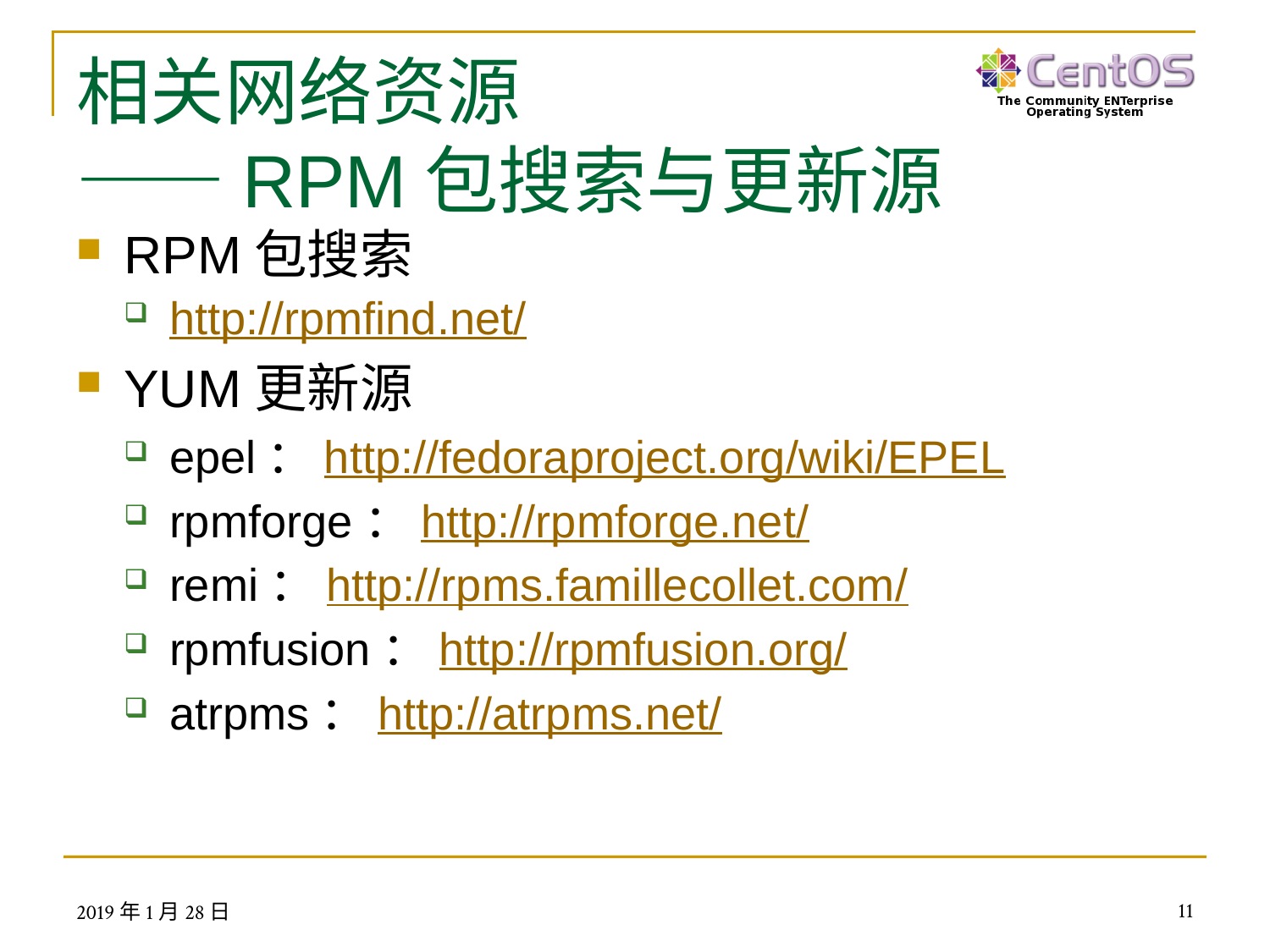

# 相关网络资源 ——RPM包搜索与更新源
RPM包搜索
http://rpmfind.net/
YUM更新源
epel：http://fedoraproject.org/wiki/EPEL
rpmforge：http://rpmforge.net/
remi：http://rpms.famillecollet.com/
rpmfusion：http://rpmfusion.org/
atrpms：http://atrpms.net/
2019年1月28日
11